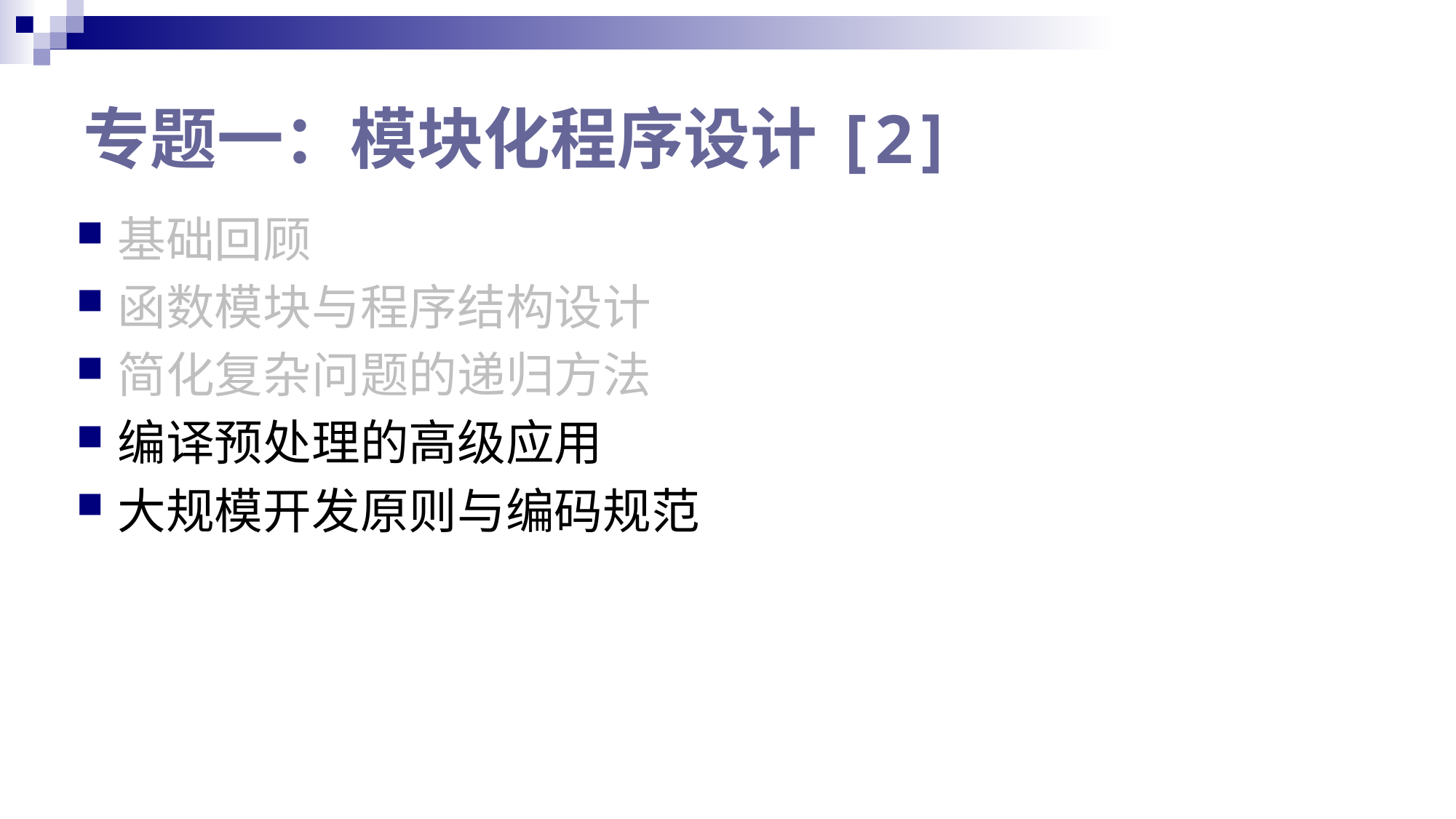

# 专题一：模块化程序设计[2]
基础回顾
函数模块与程序结构设计
简化复杂问题的递归方法
编译预处理的高级应用
大规模开发原则与编码规范